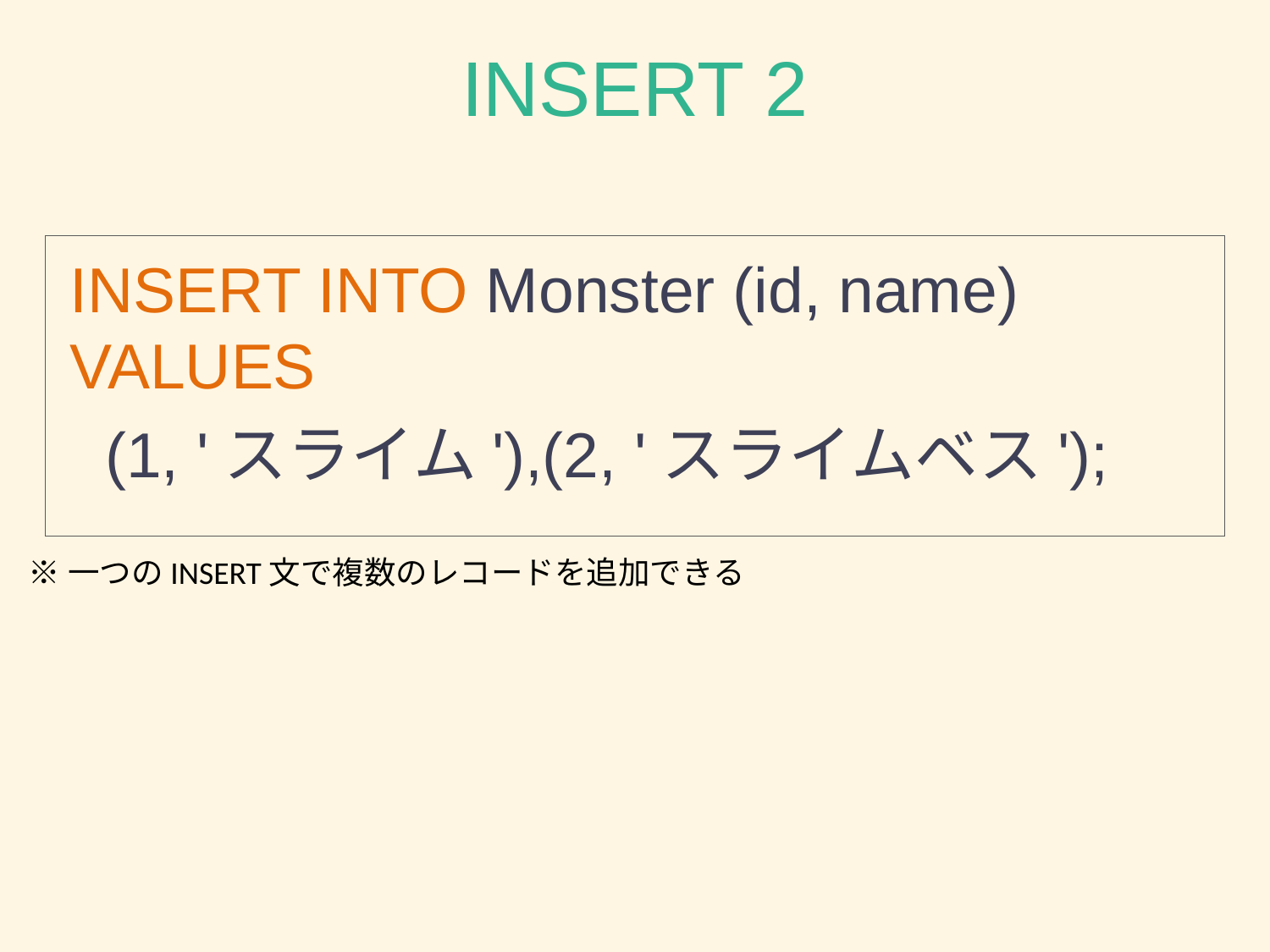

# INSERT 2
INSERT INTO Monster (id, name) VALUES
  (1, 'スライム'),(2, 'スライムベス');

※一つのINSERT文で複数のレコードを追加できる